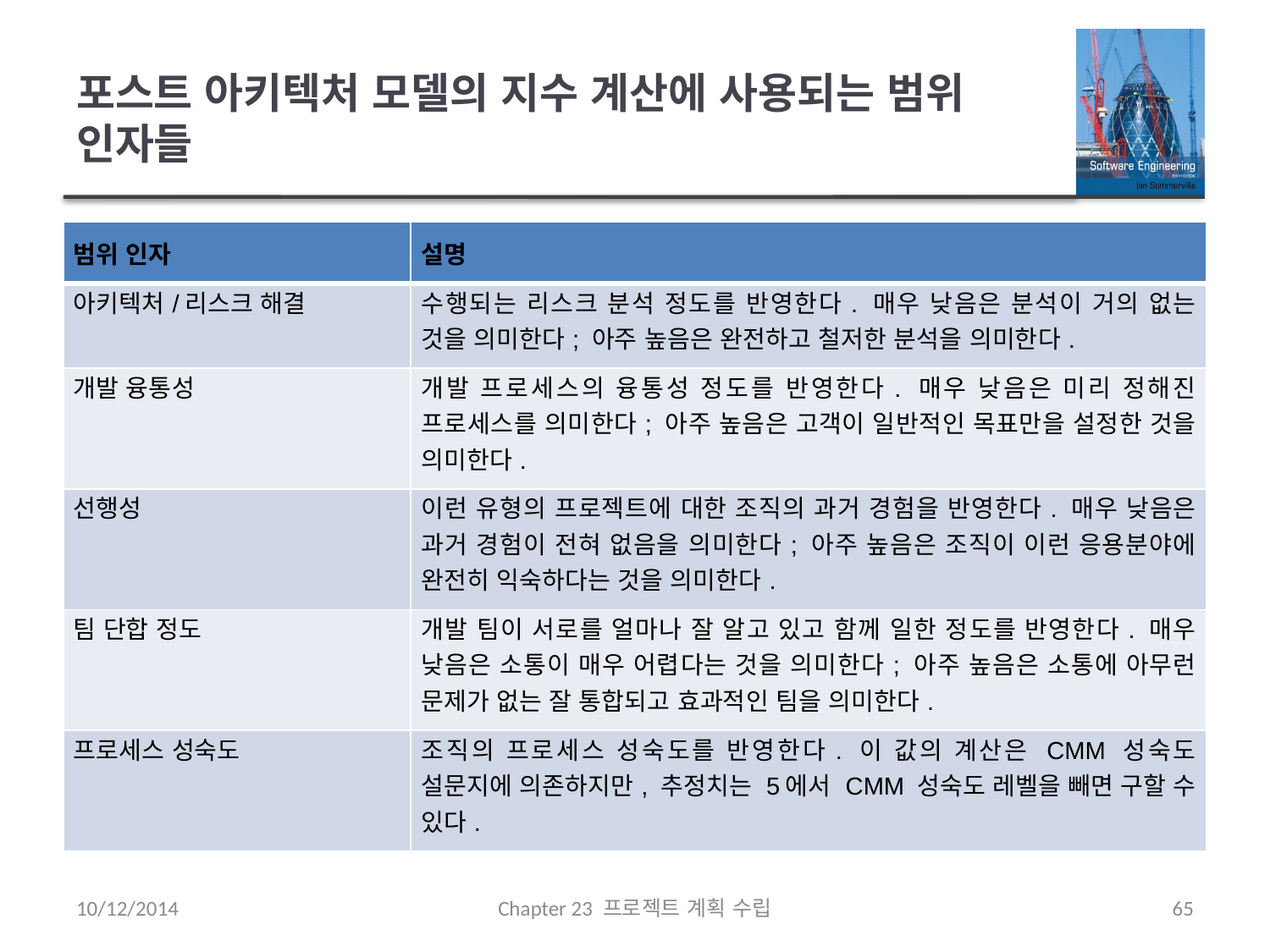

# 포스트 아키텍처 모델의 지수 계산에 사용되는 범위 인자들
| 범위 인자 | 설명 |
| --- | --- |
| 아키텍처/리스크 해결 | 수행되는 리스크 분석 정도를 반영한다. 매우 낮음은 분석이 거의 없는 것을 의미한다; 아주 높음은 완전하고 철저한 분석을 의미한다. |
| 개발 융통성 | 개발 프로세스의 융통성 정도를 반영한다. 매우 낮음은 미리 정해진 프로세스를 의미한다; 아주 높음은 고객이 일반적인 목표만을 설정한 것을 의미한다. |
| 선행성 | 이런 유형의 프로젝트에 대한 조직의 과거 경험을 반영한다. 매우 낮음은 과거 경험이 전혀 없음을 의미한다; 아주 높음은 조직이 이런 응용분야에 완전히 익숙하다는 것을 의미한다. |
| 팀 단합 정도 | 개발 팀이 서로를 얼마나 잘 알고 있고 함께 일한 정도를 반영한다. 매우 낮음은 소통이 매우 어렵다는 것을 의미한다; 아주 높음은 소통에 아무런 문제가 없는 잘 통합되고 효과적인 팀을 의미한다. |
| 프로세스 성숙도 | 조직의 프로세스 성숙도를 반영한다. 이 값의 계산은 CMM 성숙도 설문지에 의존하지만, 추정치는 5에서 CMM 성숙도 레벨을 빼면 구할 수 있다. |
10/12/2014
Chapter 23 프로젝트 계획 수립
65